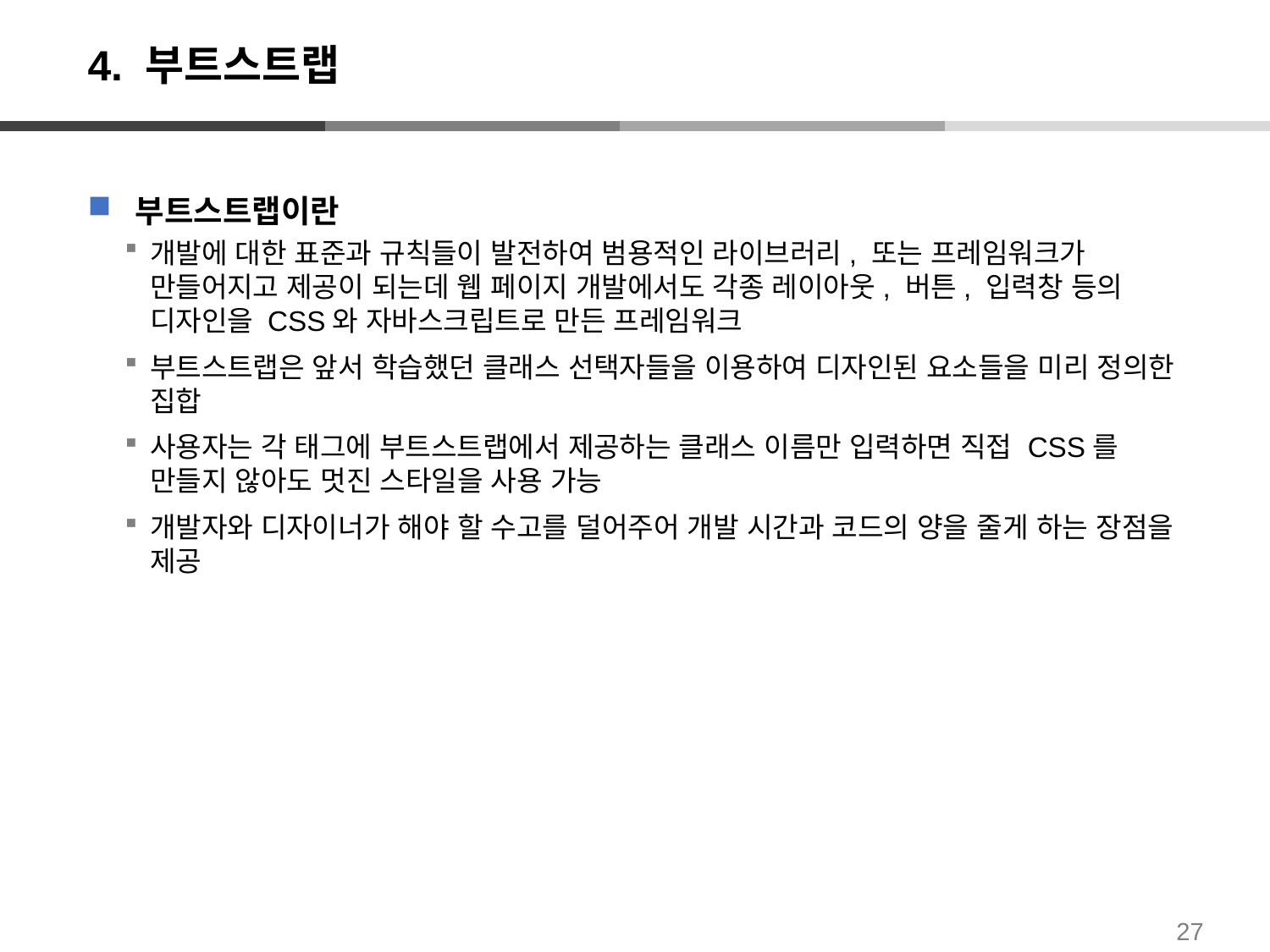

# 4. 부트스트랩
부트스트랩이란
개발에 대한 표준과 규칙들이 발전하여 범용적인 라이브러리, 또는 프레임워크가 만들어지고 제공이 되는데 웹 페이지 개발에서도 각종 레이아웃, 버튼, 입력창 등의 디자인을 CSS와 자바스크립트로 만든 프레임워크
부트스트랩은 앞서 학습했던 클래스 선택자들을 이용하여 디자인된 요소들을 미리 정의한 집합
사용자는 각 태그에 부트스트랩에서 제공하는 클래스 이름만 입력하면 직접 CSS를 만들지 않아도 멋진 스타일을 사용 가능
개발자와 디자이너가 해야 할 수고를 덜어주어 개발 시간과 코드의 양을 줄게 하는 장점을 제공